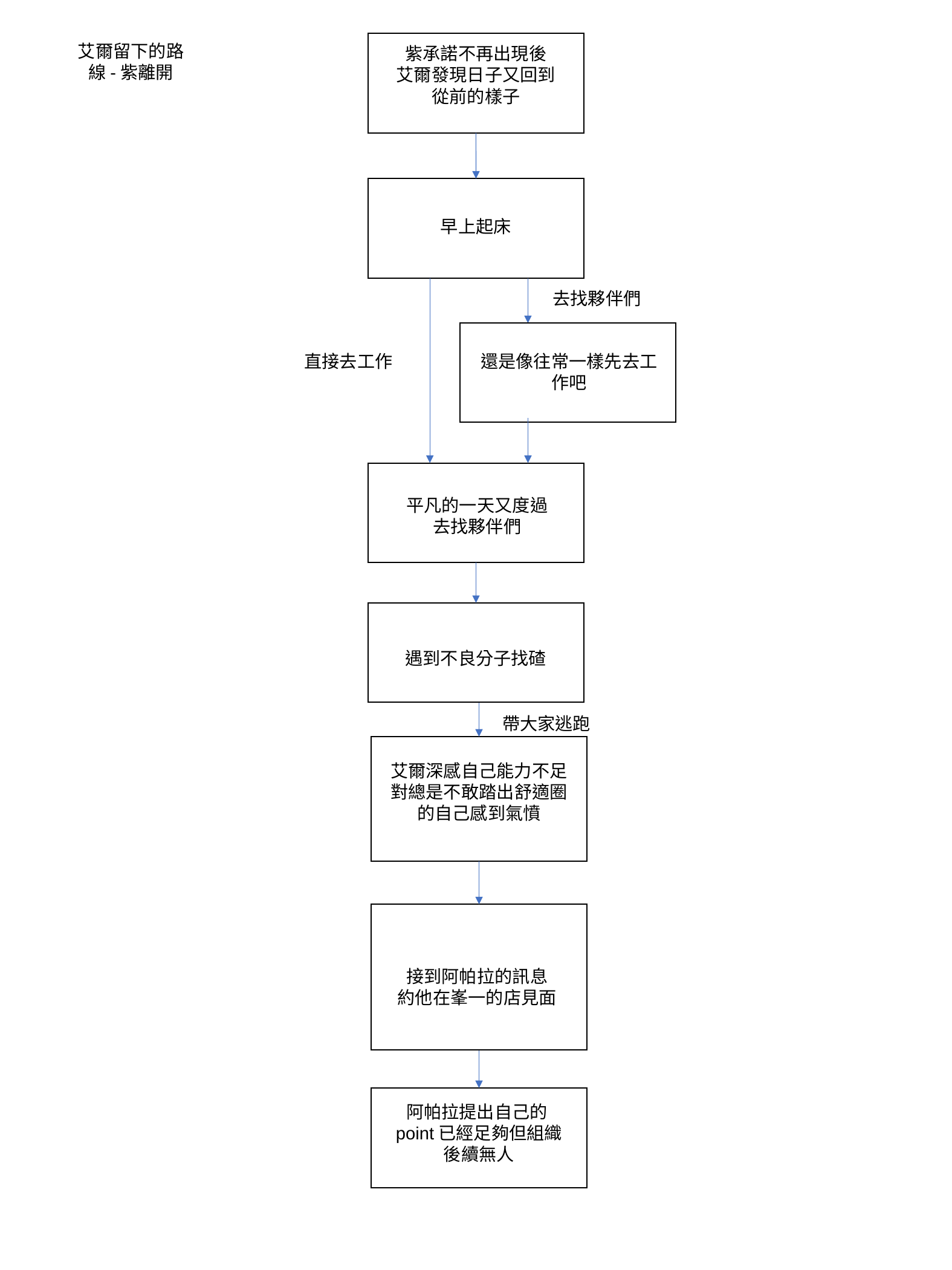

紫承諾不再出現後
艾爾發現日子又回到從前的樣子
艾爾留下的路線-紫離開

早上起床
去找夥伴們

還是像往常一樣先去工作吧
直接去工作

平凡的一天又度過
去找夥伴們

遇到不良分子找碴
帶大家逃跑

艾爾深感自己能力不足
對總是不敢踏出舒適圈的自己感到氣憤

接到阿帕拉的訊息
約他在峯一的店見面

阿帕拉提出自己的point已經足夠但組織後續無人